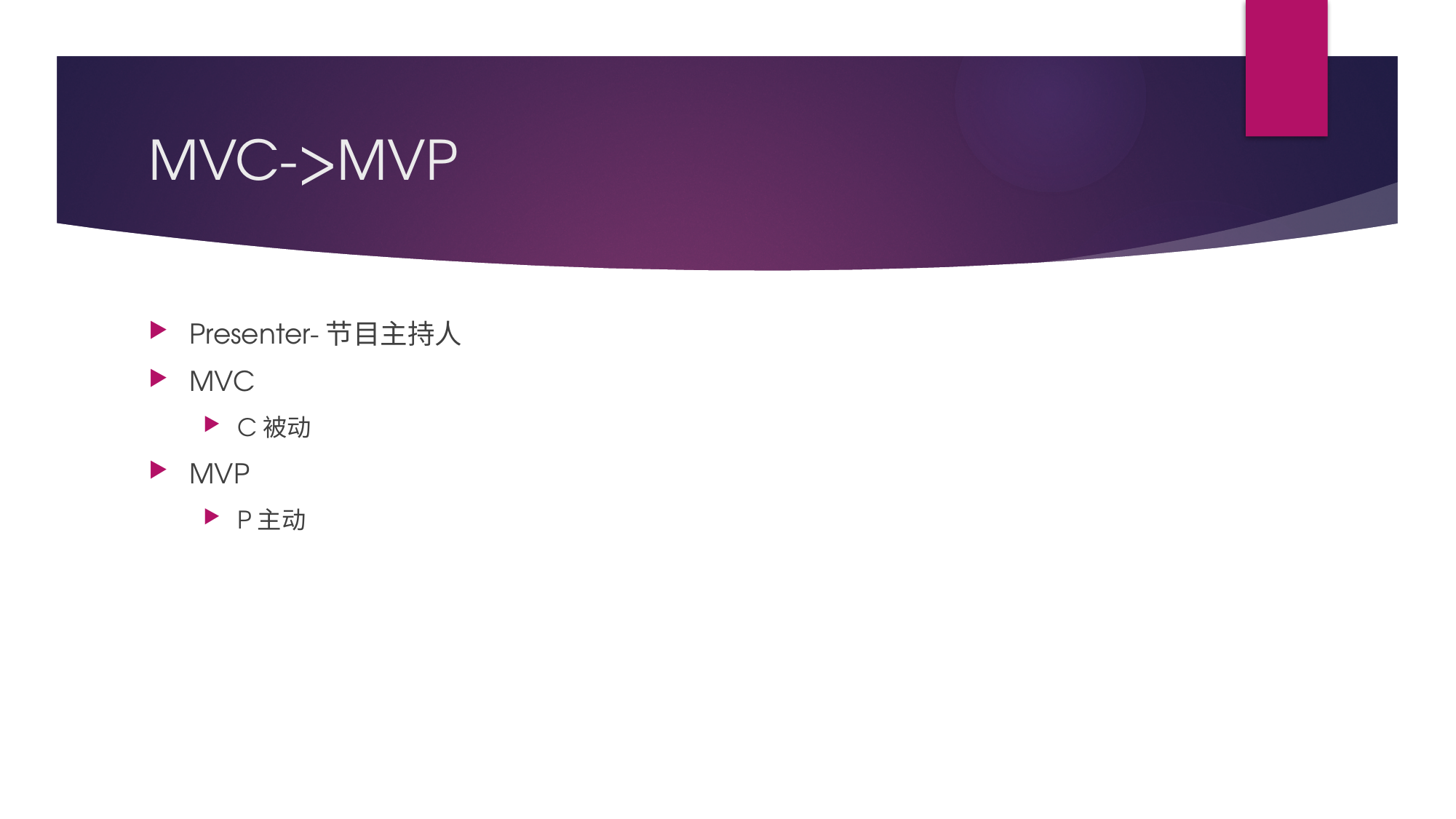

# MVC->MVP
Presenter-节目主持人
MVC
C被动
MVP
P主动